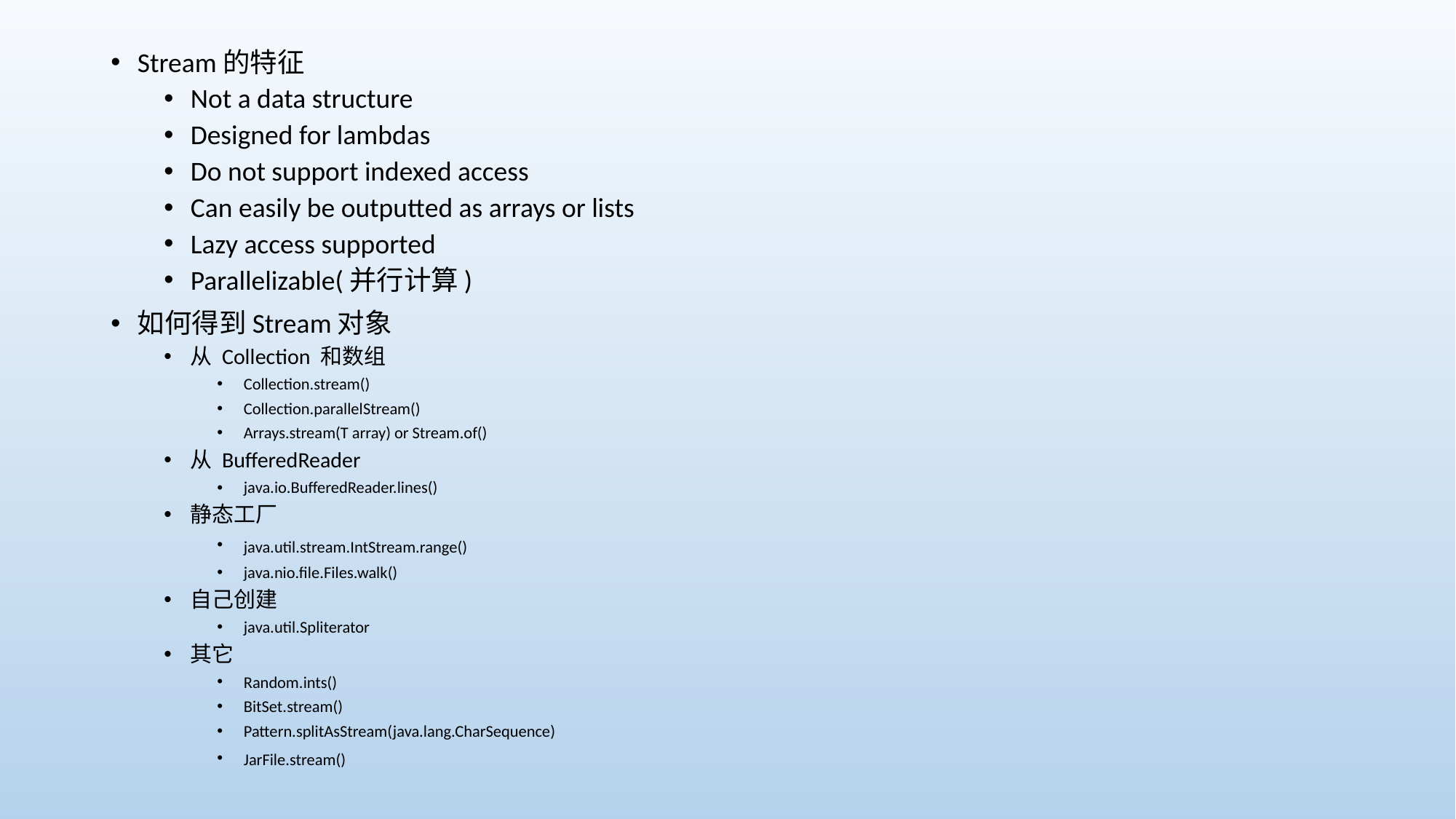

Stream的特征
Not a data structure
Designed for lambdas
Do not support indexed access
Can easily be outputted as arrays or lists
Lazy access supported
Parallelizable(并行计算)
如何得到Stream对象
从 Collection 和数组
Collection.stream()
Collection.parallelStream()
Arrays.stream(T array) or Stream.of()
从 BufferedReader
java.io.BufferedReader.lines()
静态工厂
java.util.stream.IntStream.range()
java.nio.file.Files.walk()
自己创建
java.util.Spliterator
其它
Random.ints()
BitSet.stream()
Pattern.splitAsStream(java.lang.CharSequence)
JarFile.stream()